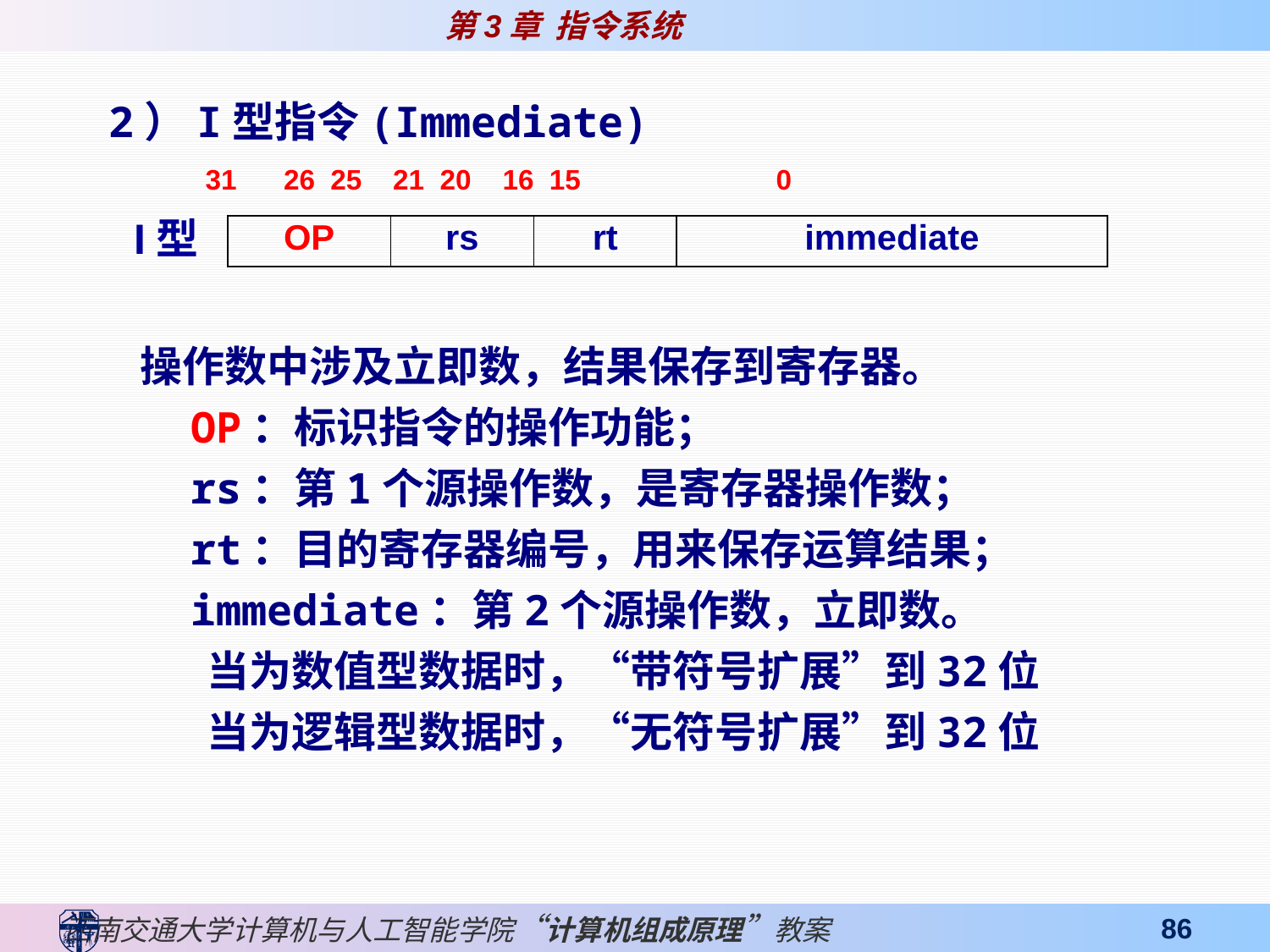

2）I型指令(Immediate)

     31      26  25    21  20    16  15                         0
| OP | rs | rt | immediate |
| --- | --- | --- | --- |
I型
操作数中涉及立即数，结果保存到寄存器。
  OP：标识指令的操作功能；
  rs：第1个源操作数，是寄存器操作数；
  rt：目的寄存器编号，用来保存运算结果；
  immediate：第2个源操作数，立即数。
      当为数值型数据时，“带符号扩展”到32位
      当为逻辑型数据时，“无符号扩展”到32位